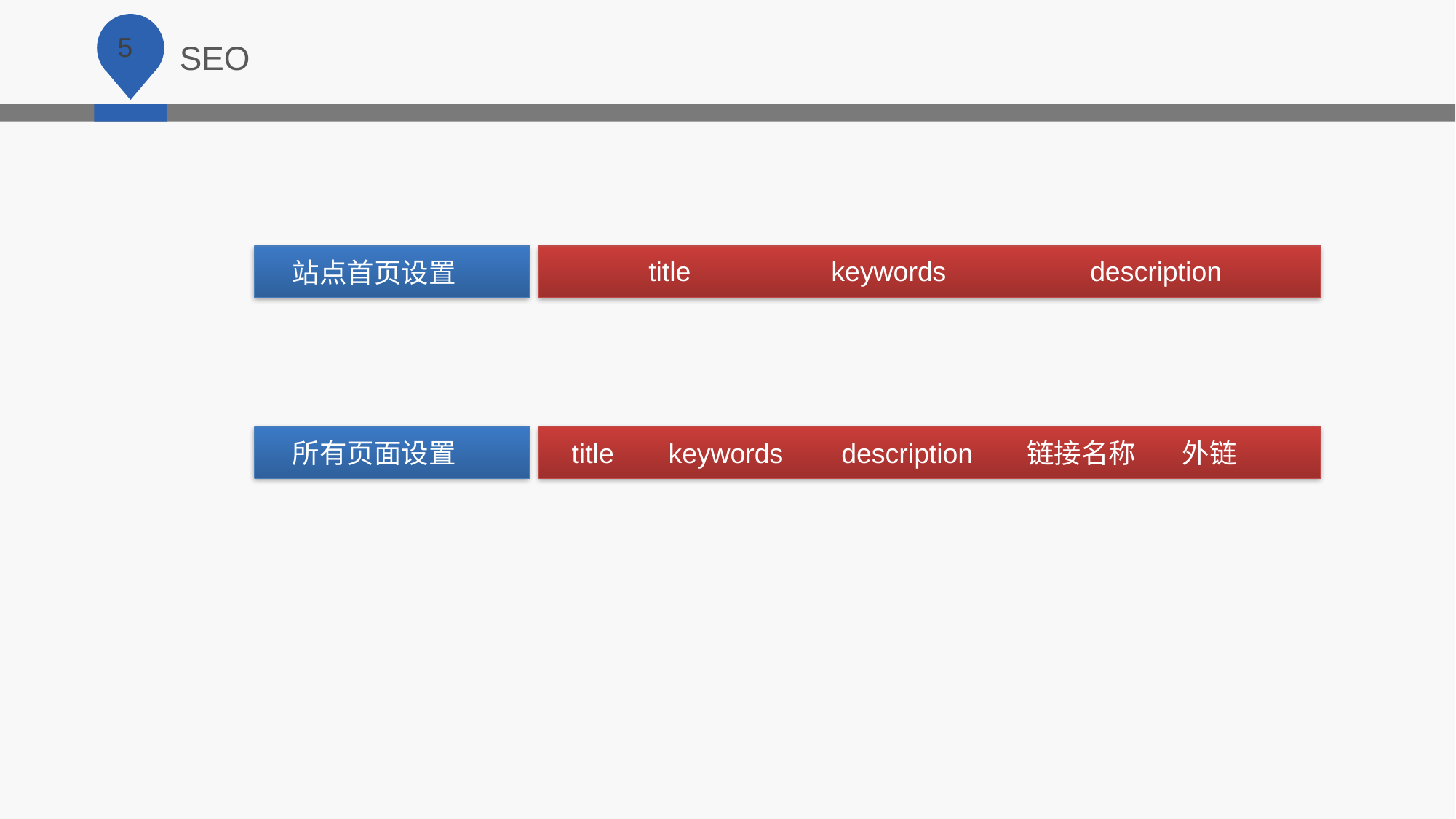

SEO

站点首页设置

title
keywords
description

所有页面设置

title
keywords
description
链接名称
外链